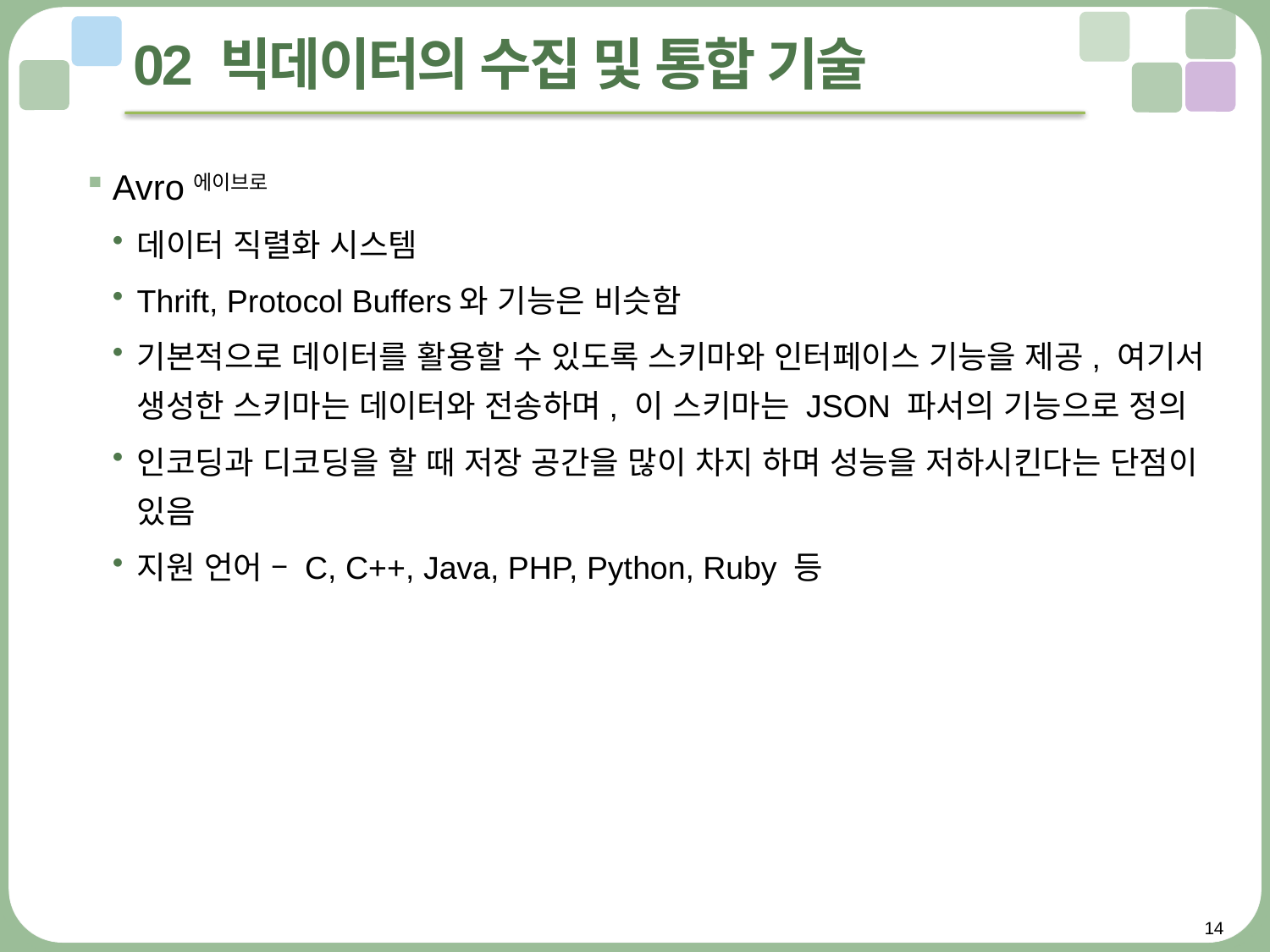

# 02 빅데이터의 수집 및 통합 기술
Avro에이브로
데이터 직렬화 시스템
Thrift, Protocol Buffers와 기능은 비슷함
기본적으로 데이터를 활용할 수 있도록 스키마와 인터페이스 기능을 제공, 여기서 생성한 스키마는 데이터와 전송하며, 이 스키마는 JSON 파서의 기능으로 정의
인코딩과 디코딩을 할 때 저장 공간을 많이 차지 하며 성능을 저하시킨다는 단점이 있음
지원 언어 – C, C++, Java, PHP, Python, Ruby 등